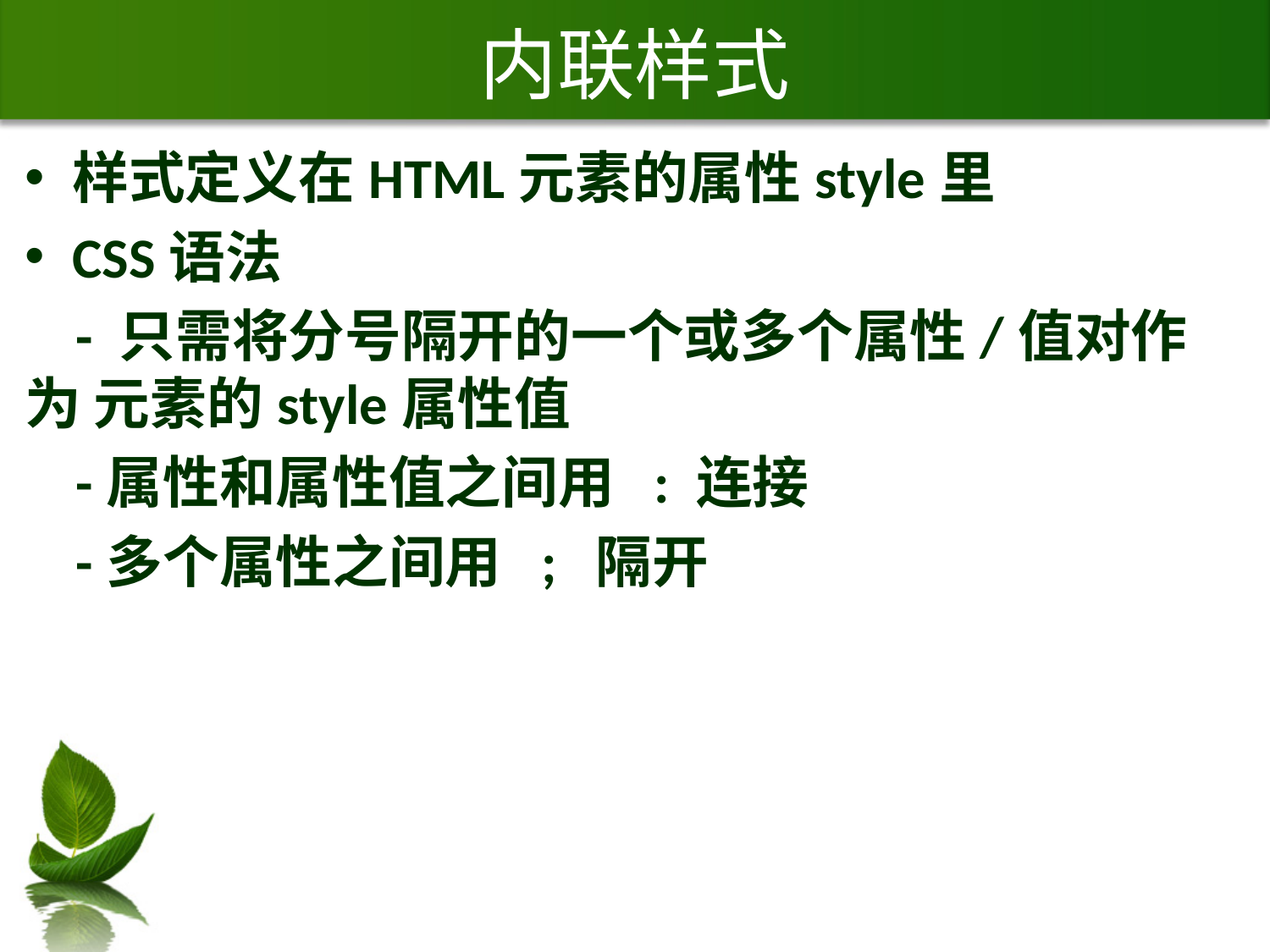

# 内联样式
样式定义在HTML元素的属性style里
CSS语法
    - 只需将分号隔开的一个或多个属性/值对作为 元素的style属性值
    -属性和属性值之间用  : 连接
    -多个属性之间用  ;  隔开